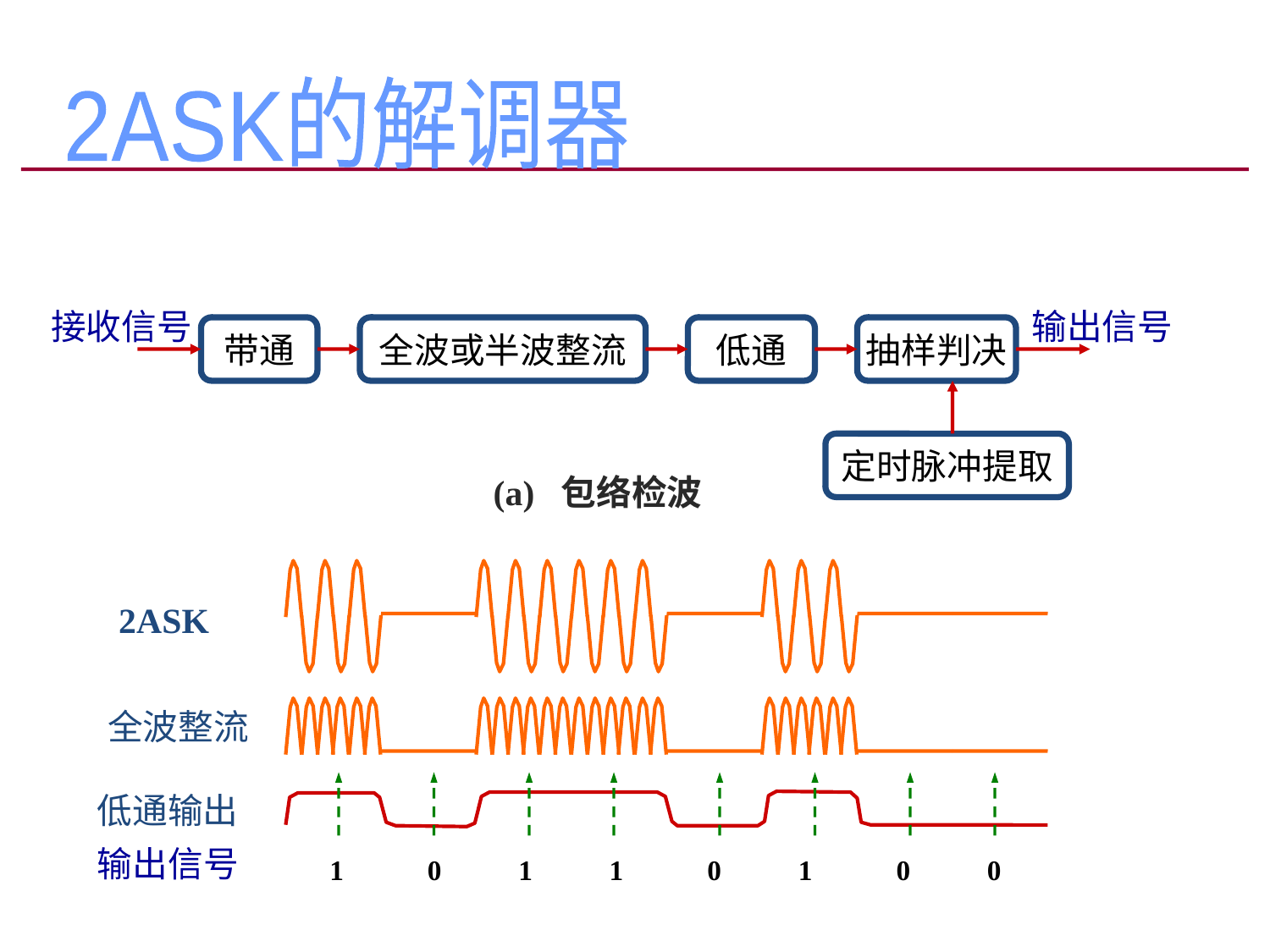

2ASK的解调器

接收信号
输出信号
带通
全波或半波整流
低通
抽样判决

定时脉冲提取
(a)  包络检波

2ASK
全波整流

低通输出

输出信号
   1            0           1           1            0           1            0           0